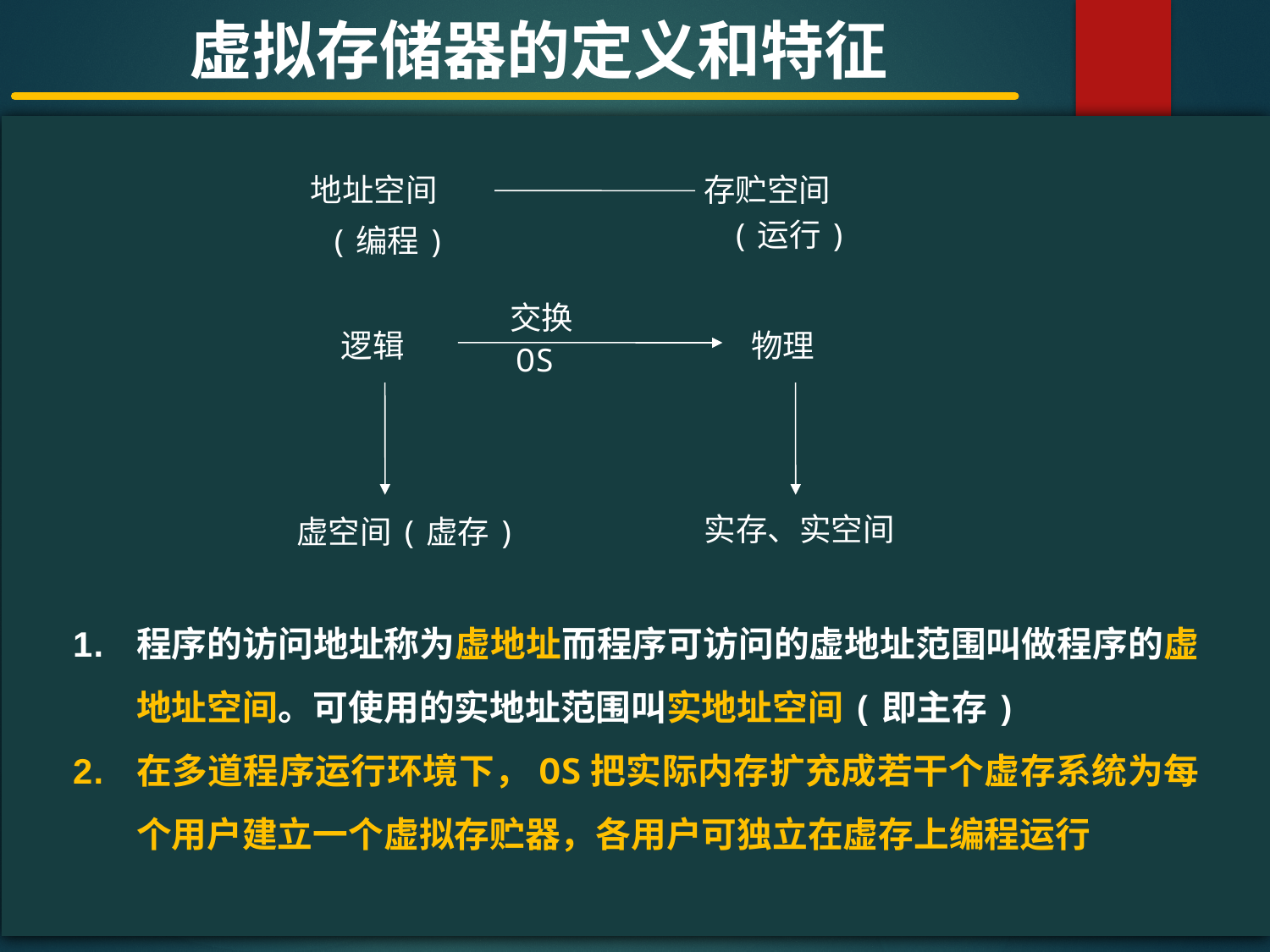

虚拟存储器的定义和特征
#
地址空间
存贮空间

(运行)
(编程)
交换
逻辑
物理
OS

实存、实空间
虚空间(虚存)
程序的访问地址称为虚地址而程序可访问的虚地址范围叫做程序的虚地址空间。可使用的实地址范围叫实地址空间(即主存)
在多道程序运行环境下，OS把实际内存扩充成若干个虚存系统为每个用户建立一个虚拟存贮器，各用户可独立在虚存上编程运行